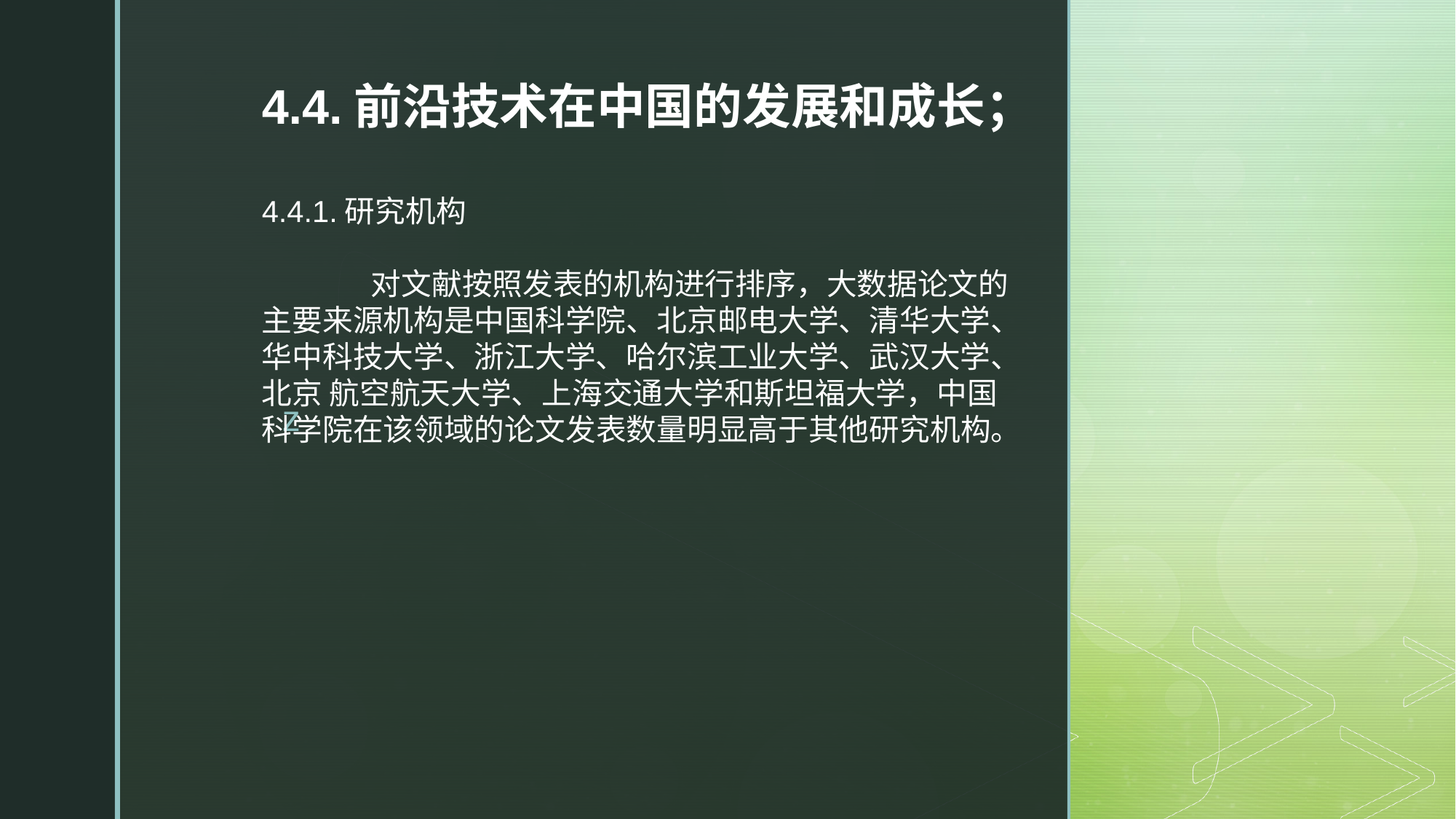

4.4.前沿技术在中国的发展和成长；

4.4.1.研究机构

​	对文献按照发表的机构进行排序，大数据论文的主要来源机构是中国科学院、北京邮电大学、清华大学、华中科技大学、浙江大学、哈尔滨工业大学、武汉大学、北京 航空航天大学、上海交通大学和斯坦福大学，中国科学院在该领域的论文发表数量明显高于其他研究机构。